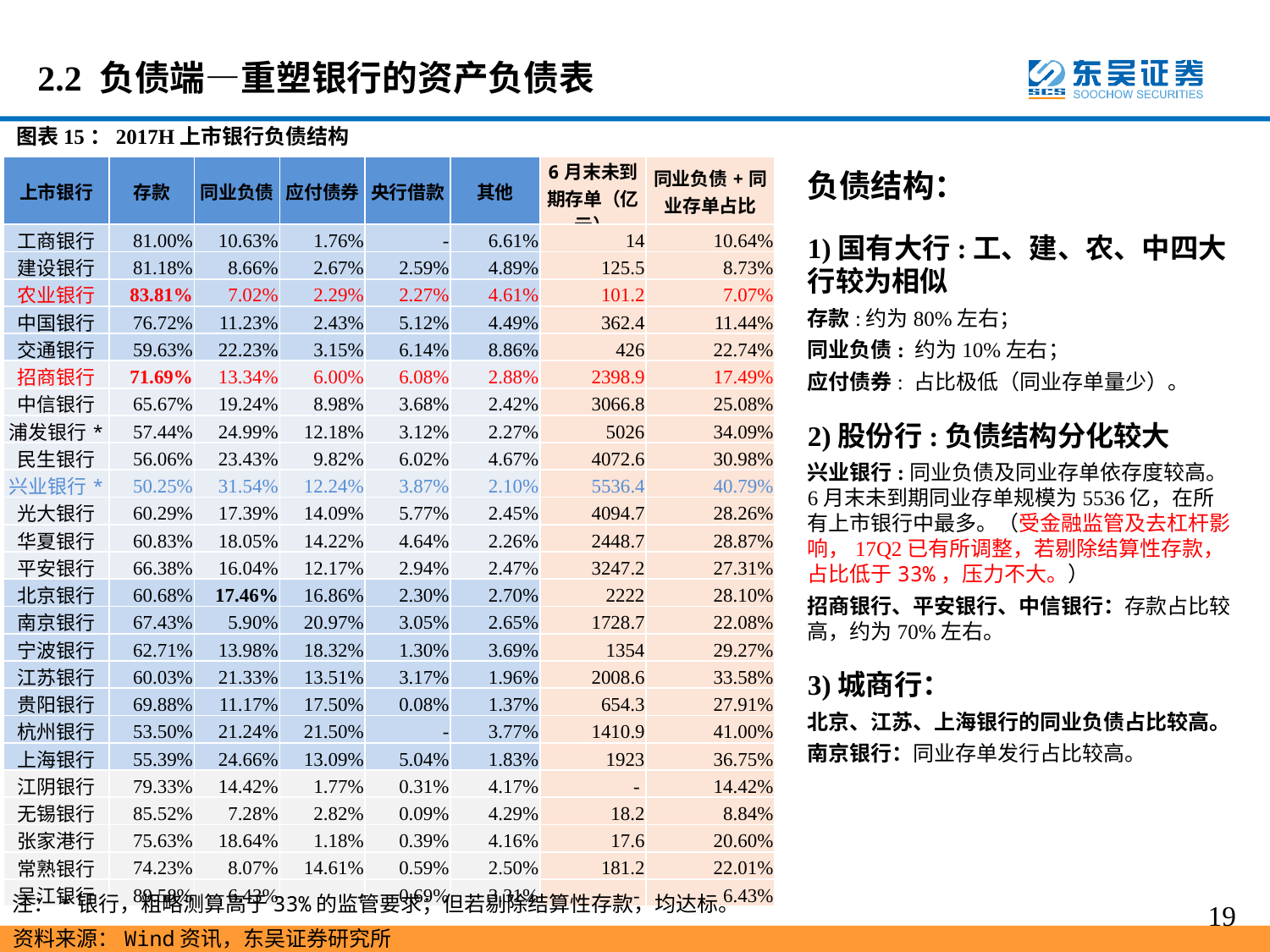

2.2 负债端—重塑银行的资产负债表
图表15：2017H上市银行负债结构
| 上市银行 | 存款 | 同业负债 | 应付债券 | 央行借款 | 其他 | 6月末未到期存单（亿元） | 同业负债+同业存单占比 |
| --- | --- | --- | --- | --- | --- | --- | --- |
| 工商银行 | 81.00% | 10.63% | 1.76% | - | 6.61% | 14 | 10.64% |
| 建设银行 | 81.18% | 8.66% | 2.67% | 2.59% | 4.89% | 125.5 | 8.73% |
| 农业银行 | 83.81% | 7.02% | 2.29% | 2.27% | 4.61% | 101.2 | 7.07% |
| 中国银行 | 76.72% | 11.23% | 2.43% | 5.12% | 4.49% | 362.4 | 11.44% |
| 交通银行 | 59.63% | 22.23% | 3.15% | 6.14% | 8.86% | 426 | 22.74% |
| 招商银行 | 71.69% | 13.34% | 6.00% | 6.08% | 2.88% | 2398.9 | 17.49% |
| 中信银行 | 65.67% | 19.24% | 8.98% | 3.68% | 2.42% | 3066.8 | 25.08% |
| 浦发银行\* | 57.44% | 24.99% | 12.18% | 3.12% | 2.27% | 5026 | 34.09% |
| 民生银行 | 56.06% | 23.43% | 9.82% | 6.02% | 4.67% | 4072.6 | 30.98% |
| 兴业银行\* | 50.25% | 31.54% | 12.24% | 3.87% | 2.10% | 5536.4 | 40.79% |
| 光大银行 | 60.29% | 17.39% | 14.09% | 5.77% | 2.45% | 4094.7 | 28.26% |
| 华夏银行 | 60.83% | 18.05% | 14.22% | 4.64% | 2.26% | 2448.7 | 28.87% |
| 平安银行 | 66.38% | 16.04% | 12.17% | 2.94% | 2.47% | 3247.2 | 27.31% |
| 北京银行 | 60.68% | 17.46% | 16.86% | 2.30% | 2.70% | 2222 | 28.10% |
| 南京银行 | 67.43% | 5.90% | 20.97% | 3.05% | 2.65% | 1728.7 | 22.08% |
| 宁波银行 | 62.71% | 13.98% | 18.32% | 1.30% | 3.69% | 1354 | 29.27% |
| 江苏银行 | 60.03% | 21.33% | 13.51% | 3.17% | 1.96% | 2008.6 | 33.58% |
| 贵阳银行 | 69.88% | 11.17% | 17.50% | 0.08% | 1.37% | 654.3 | 27.91% |
| 杭州银行 | 53.50% | 21.24% | 21.50% | - | 3.77% | 1410.9 | 41.00% |
| 上海银行 | 55.39% | 24.66% | 13.09% | 5.04% | 1.83% | 1923 | 36.75% |
| 江阴银行 | 79.33% | 14.42% | 1.77% | 0.31% | 4.17% | - | 14.42% |
| 无锡银行 | 85.52% | 7.28% | 2.82% | 0.09% | 4.29% | 18.2 | 8.84% |
| 张家港行 | 75.63% | 18.64% | 1.18% | 0.39% | 4.16% | 17.6 | 20.60% |
| 常熟银行 | 74.23% | 8.07% | 14.61% | 0.59% | 2.50% | 181.2 | 22.01% |
| 吴江银行 | 89.58% | 6.43% | - | 0.69% | 3.31% | - | 6.43% |
负债结构：
1)国有大行:工、建、农、中四大行较为相似
存款:约为80%左右；
同业负债: 约为10%左右；
应付债券: 占比极低（同业存单量少）。
2)股份行:负债结构分化较大
兴业银行:同业负债及同业存单依存度较高。6月末未到期同业存单规模为5536亿，在所有上市银行中最多。（受金融监管及去杠杆影响，17Q2已有所调整，若剔除结算性存款，占比低于33%，压力不大。）
招商银行、平安银行、中信银行：存款占比较高，约为70%左右。
3)城商行：
北京、江苏、上海银行的同业负债占比较高。
南京银行：同业存单发行占比较高。

注：*银行，粗略测算高于33%的监管要求；但若剔除结算性存款，均达标。
19
资料来源：Wind资讯，东吴证券研究所